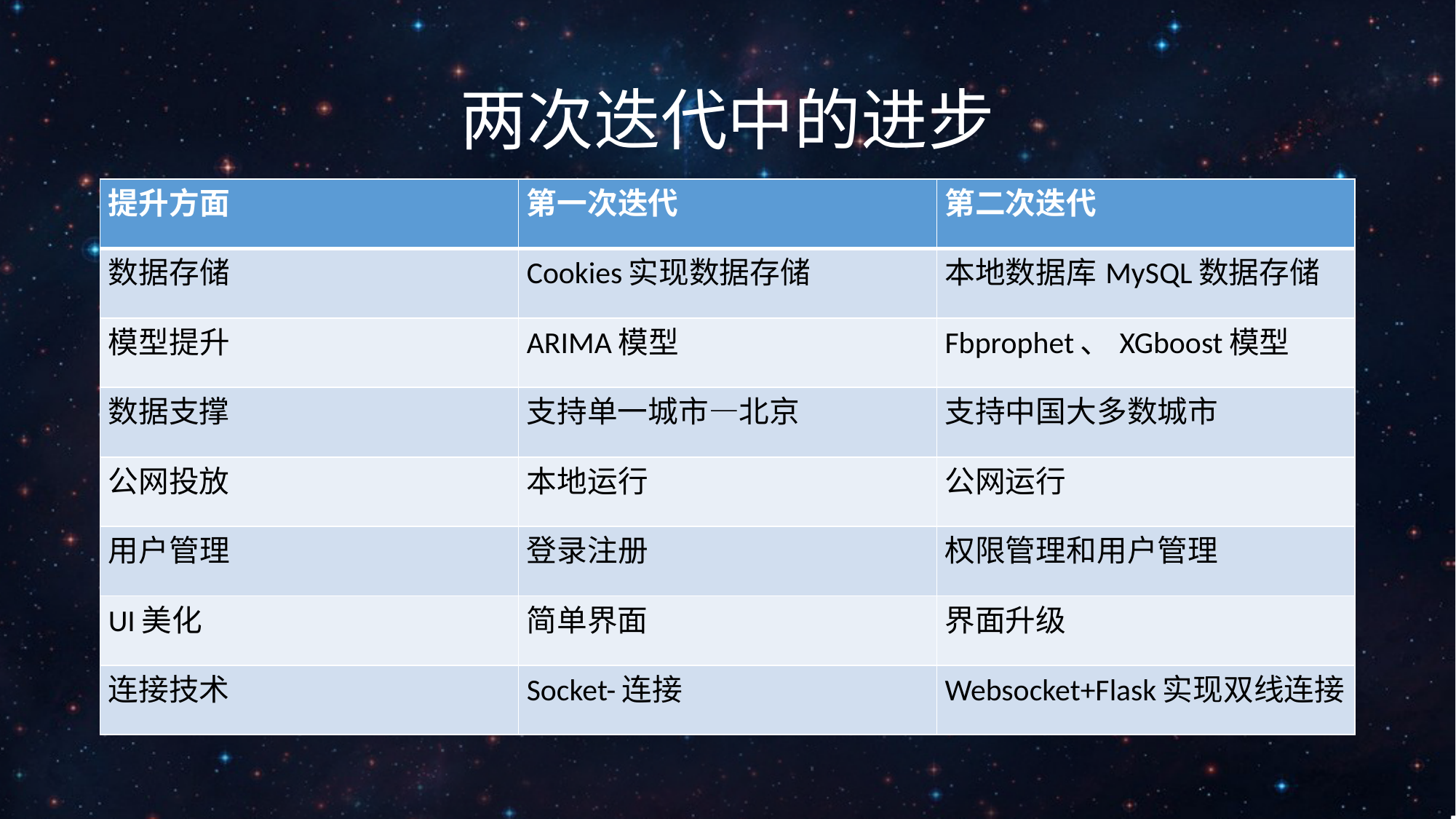

# 两次迭代中的进步
| 提升方面 | 第一次迭代 | 第二次迭代 |
| --- | --- | --- |
| 数据存储 | Cookies实现数据存储 | 本地数据库MySQL数据存储 |
| 模型提升 | ARIMA模型 | Fbprophet、XGboost模型 |
| 数据支撑 | 支持单一城市—北京 | 支持中国大多数城市 |
| 公网投放 | 本地运行 | 公网运行 |
| 用户管理 | 登录注册 | 权限管理和用户管理 |
| UI美化 | 简单界面 | 界面升级 |
| 连接技术 | Socket-连接 | Websocket+Flask实现双线连接 |